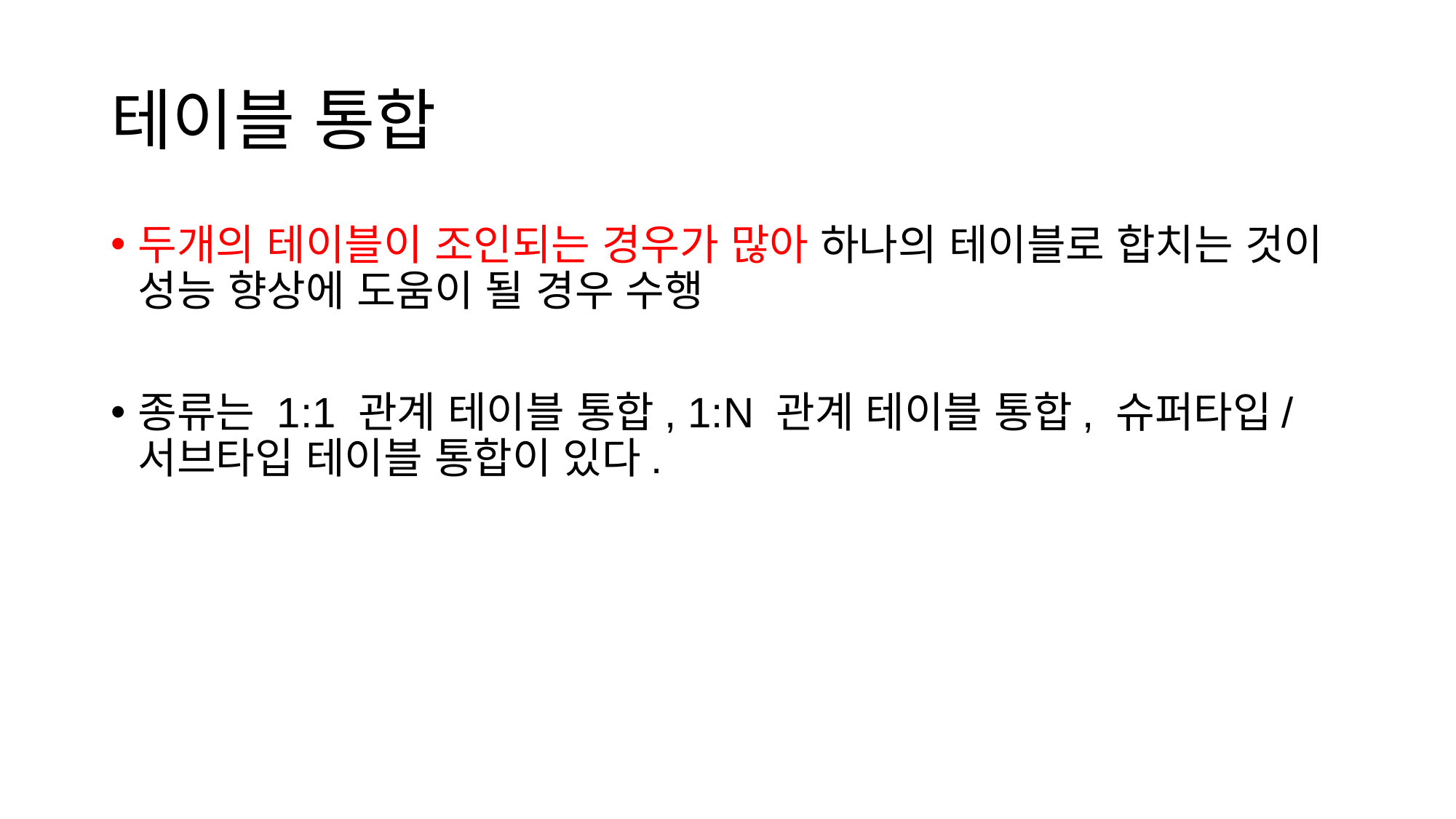

# 테이블 통합
두개의 테이블이 조인되는 경우가 많아 하나의 테이블로 합치는 것이 성능 향상에 도움이 될 경우 수행

종류는 1:1 관계 테이블 통합, 1:N 관계 테이블 통합, 슈퍼타입/서브타입 테이블 통합이 있다.